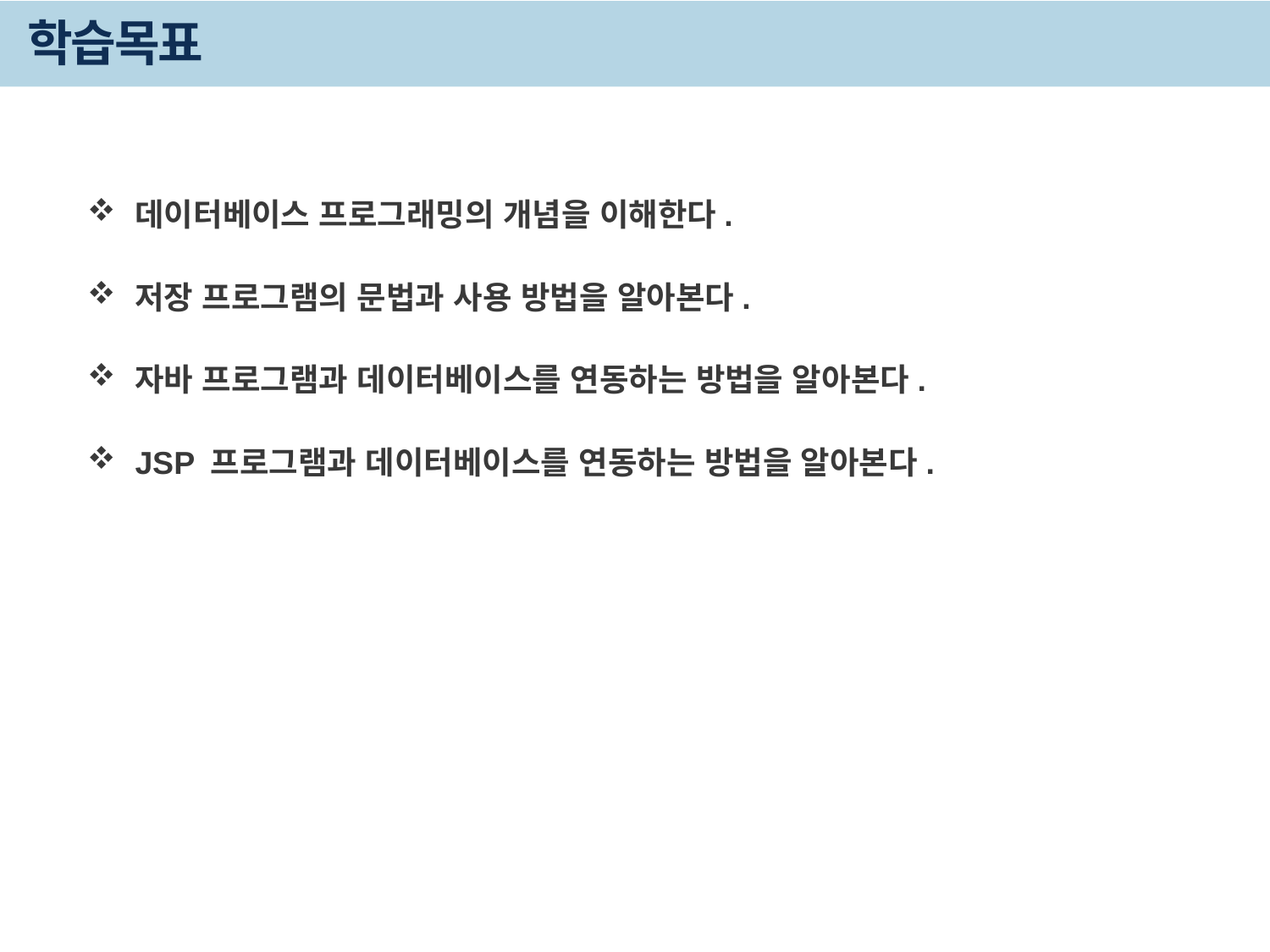

# 학습목표
데이터베이스 프로그래밍의 개념을 이해한다.
저장 프로그램의 문법과 사용 방법을 알아본다.
자바 프로그램과 데이터베이스를 연동하는 방법을 알아본다.
JSP 프로그램과 데이터베이스를 연동하는 방법을 알아본다.